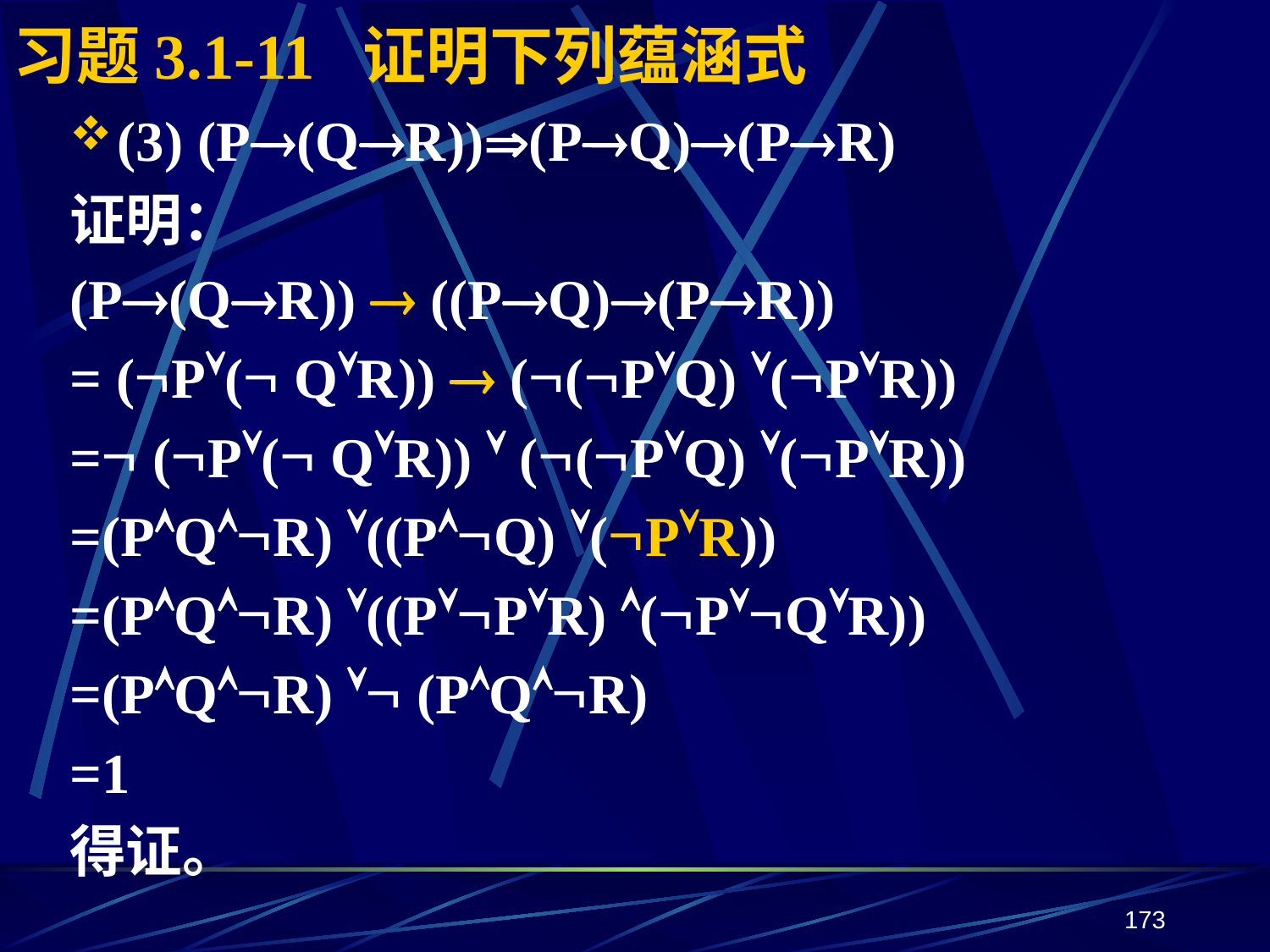

# 习题3.1-11  证明下列蕴涵式
(3) (P→(Q→R))⇒(P→Q)→(P→R)
证明：
(P→(Q→R)) → ((P→Q)→(P→R))
= (¬P∨(¬ Q∨R)) → (¬(¬P∨Q) ∨(¬P∨R))
=¬ (¬P∨(¬ Q∨R)) ∨ (¬(¬P∨Q) ∨(¬P∨R))
=(P∧Q∧¬R) ∨((P∧¬Q) ∨(¬P∨R))
=(P∧Q∧¬R) ∨((P∨¬P∨R) ∧(¬P∨¬Q∨R))
=(P∧Q∧¬R) ∨¬ (P∧Q∧¬R)
=1
得证。

173